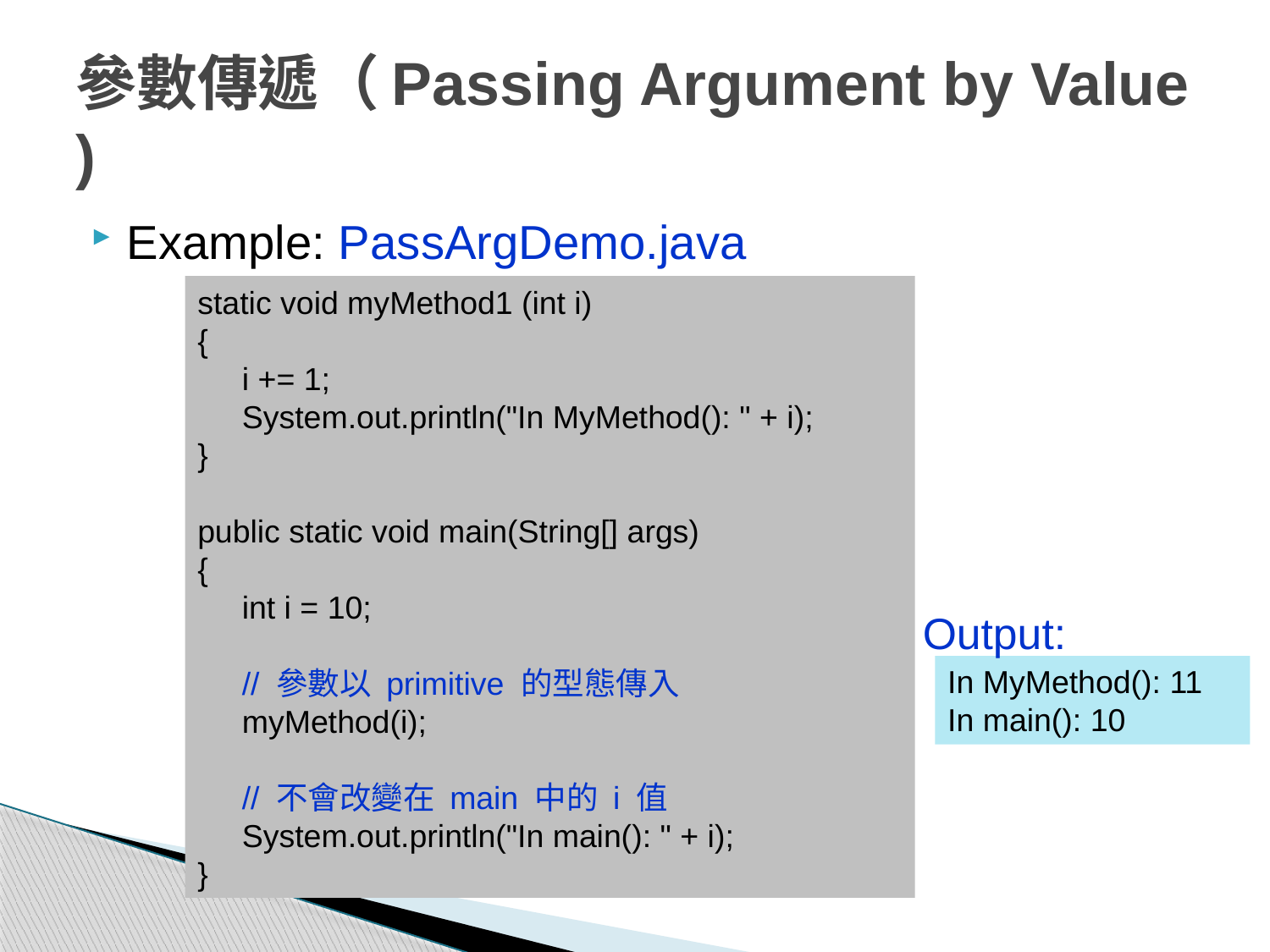

# 參數傳遞（Passing Argument by Value )
Example: PassArgDemo.java
static void myMethod1 (int i)
{
     i += 1;
     System.out.println("In MyMethod(): " + i);
}

public static void main(String[] args)
{
     int i = 10;

     // 參數以 primitive 的型態傳入
     myMethod(i);

     // 不會改變在 main 中的 i 值
     System.out.println("In main(): " + i);
}
Output:
In MyMethod(): 11
In main(): 10